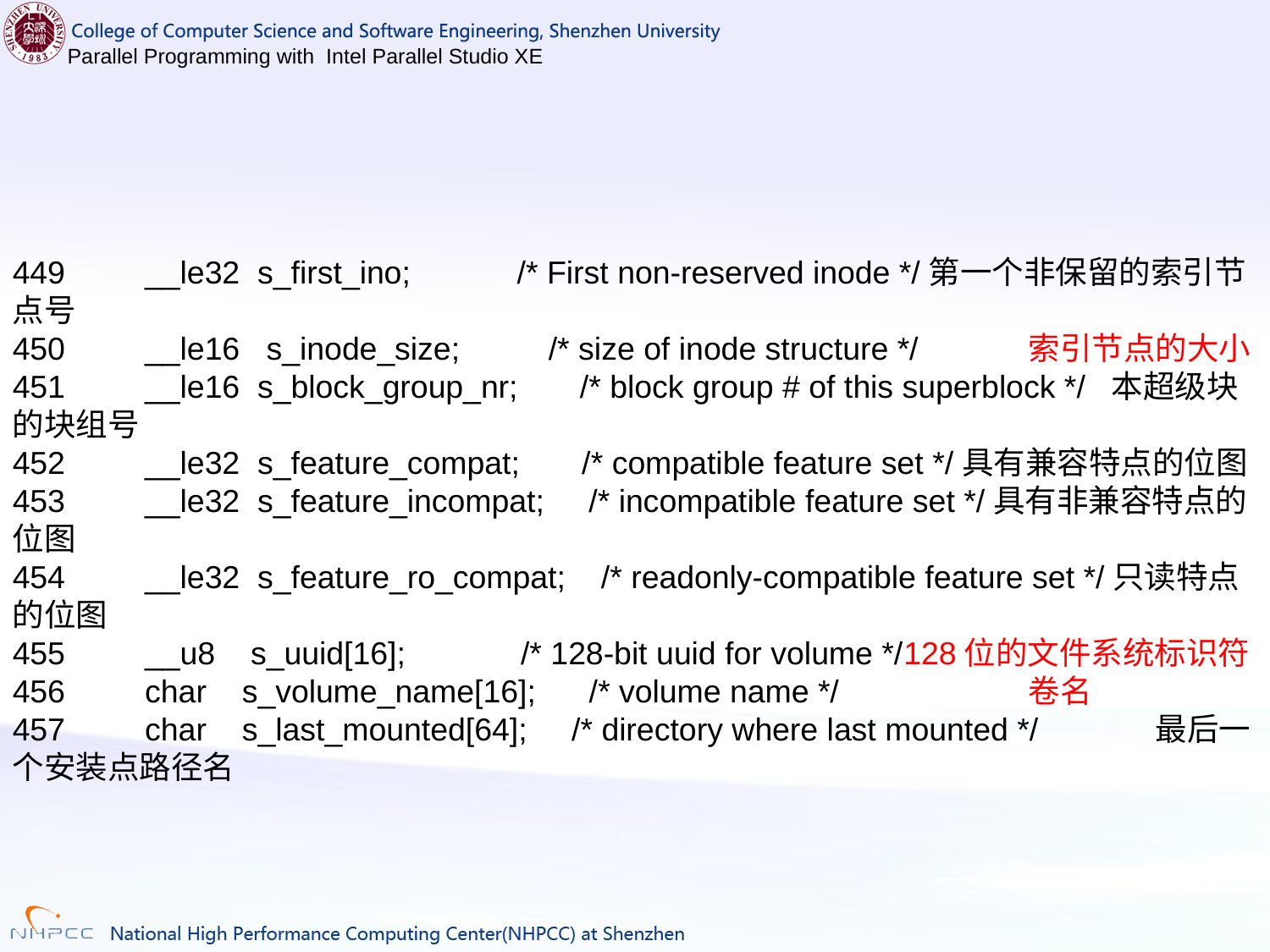

449         __le32  s_first_ino;            /* First non-reserved inode */第一个非保留的索引节点号
450         __le16   s_inode_size;          /* size of inode structure */ 	索引节点的大小
451         __le16  s_block_group_nr;       /* block group # of this superblock */  本超级块的块组号
452         __le32  s_feature_compat;       /* compatible feature set */具有兼容特点的位图
453         __le32  s_feature_incompat;     /* incompatible feature set */具有非兼容特点的位图
454         __le32  s_feature_ro_compat;    /* readonly-compatible feature set */只读特点的位图
455         __u8    s_uuid[16];             /* 128-bit uuid for volume */128位的文件系统标识符
456         char    s_volume_name[16];      /* volume name */		卷名
457         char    s_last_mounted[64];     /* directory where last mounted */ 	最后一个安装点路径名